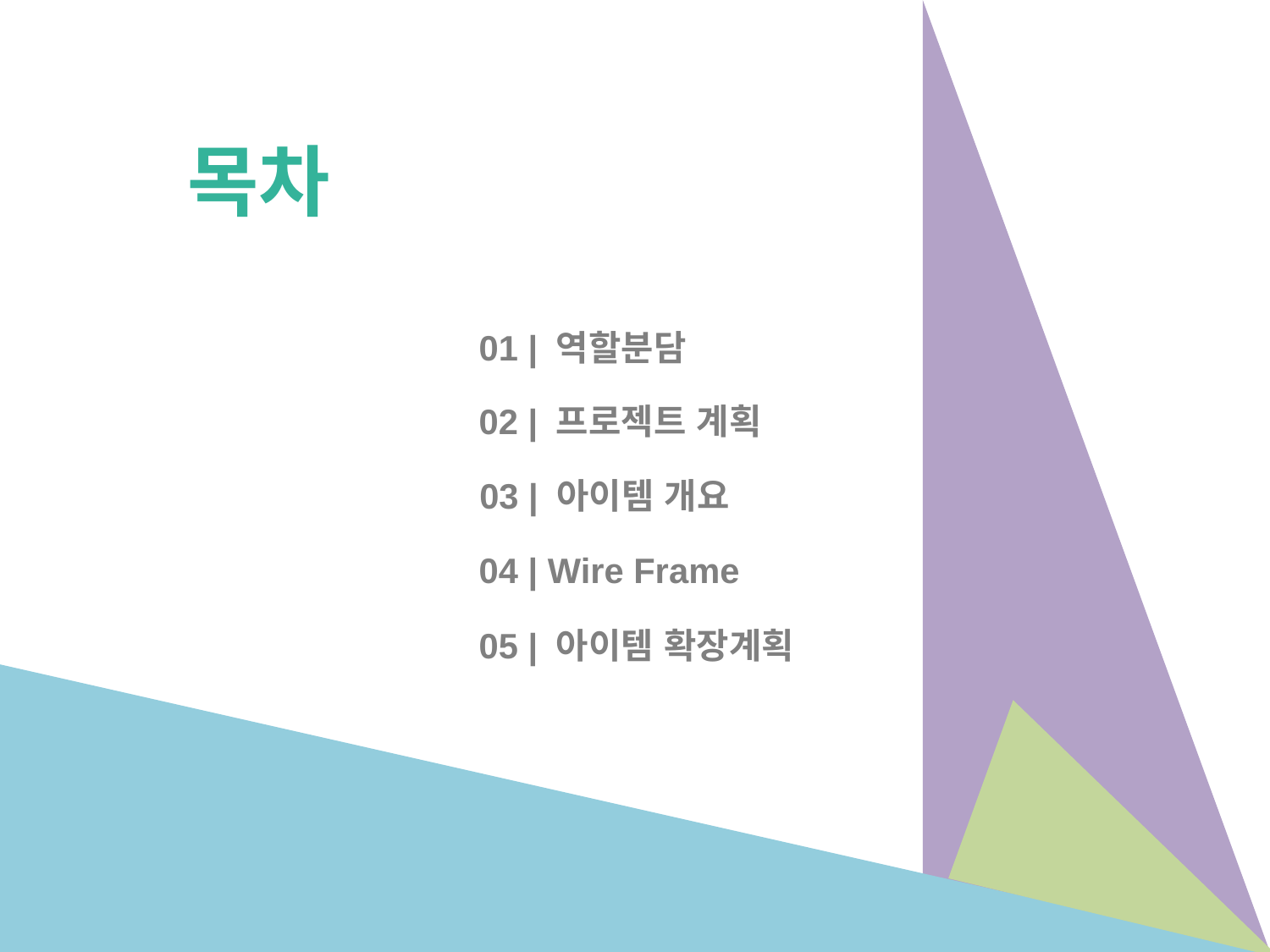

목차
01 | 역할분담
02 | 프로젝트 계획
03 | 아이템 개요
04 | Wire Frame
05 | 아이템 확장계획